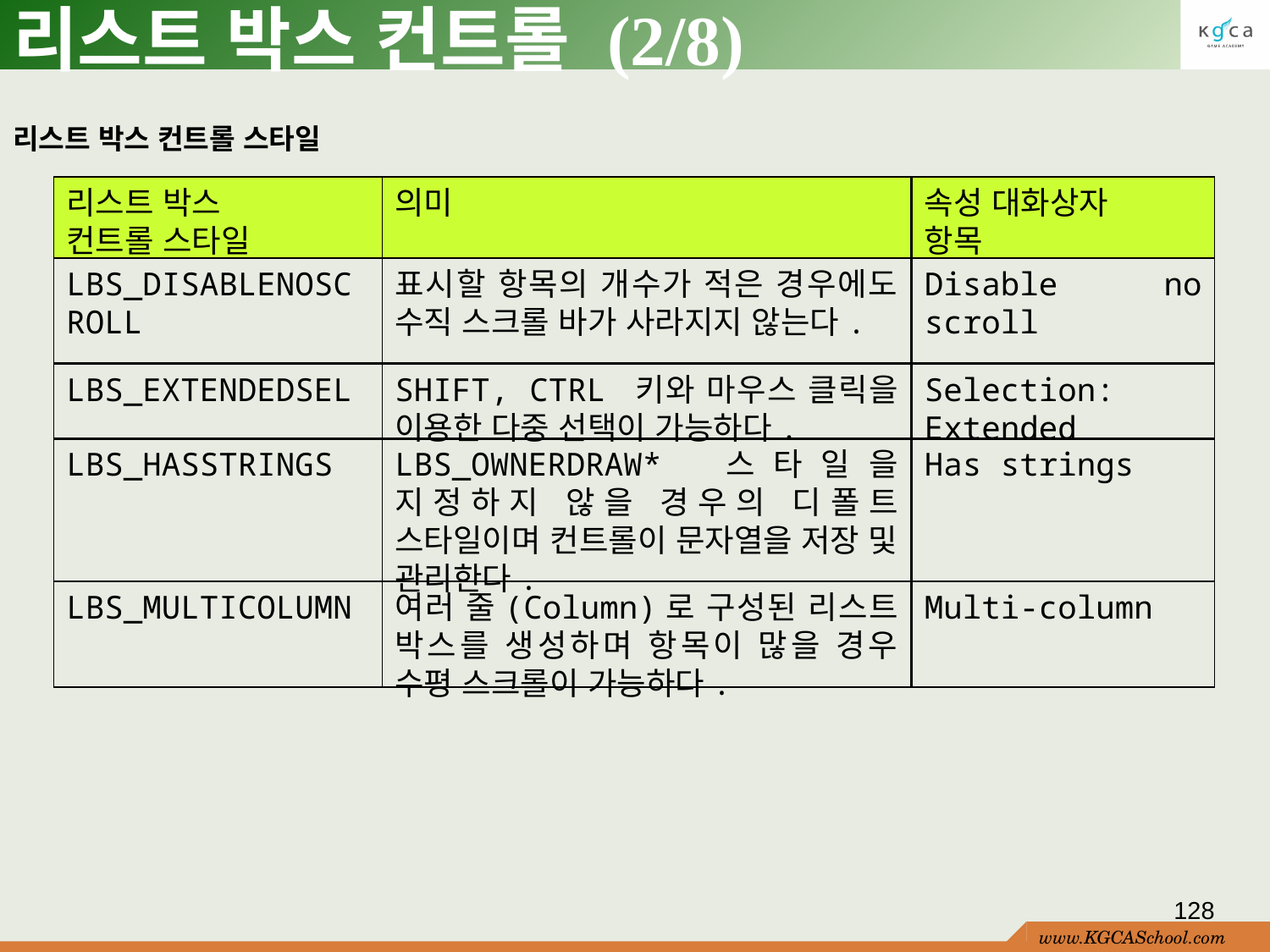

# 리스트 박스 컨트롤 (2/8)
리스트 박스 컨트롤 스타일
리스트 박스
컨트롤 스타일

의미

속성 대화상자
항목

LBS_DISABLENOSCROLL

표시할 항목의 개수가 적은 경우에도 수직 스크롤 바가 사라지지 않는다.

Disable no scroll

LBS_EXTENDEDSEL

SHIFT, CTRL 키와 마우스 클릭을 이용한 다중 선택이 가능하다.

Selection: Extended

LBS_HASSTRINGS

LBS_OWNERDRAW* 스타일을 지정하지 않을 경우의 디폴트 스타일이며 컨트롤이 문자열을 저장 및 관리한다.

Has strings

LBS_MULTICOLUMN

여러 줄(Column)로 구성된 리스트 박스를 생성하며 항목이 많을 경우 수평 스크롤이 가능하다.

Multi-column

128